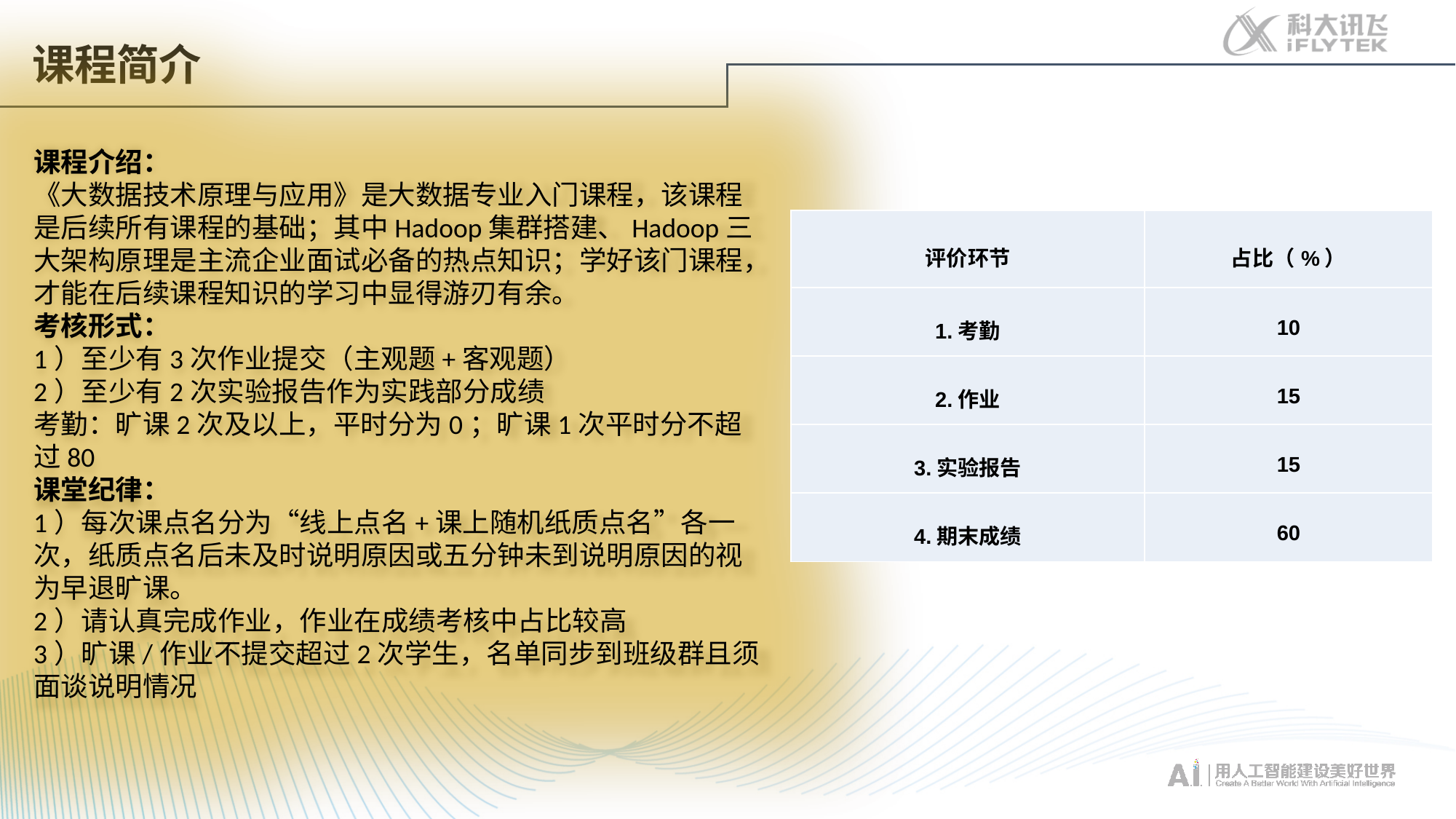

课程简介
课程介绍：
《大数据技术原理与应用》是大数据专业入门课程，该课程是后续所有课程的基础；其中Hadoop集群搭建、Hadoop三大架构原理是主流企业面试必备的热点知识；学好该门课程，才能在后续课程知识的学习中显得游刃有余。
考核形式：
1）至少有3次作业提交（主观题+客观题）
2）至少有2次实验报告作为实践部分成绩
考勤：旷课2次及以上，平时分为0；旷课1次平时分不超过80
课堂纪律：
1）每次课点名分为“线上点名+课上随机纸质点名”各一次，纸质点名后未及时说明原因或五分钟未到说明原因的视为早退旷课。
2）请认真完成作业，作业在成绩考核中占比较高
3）旷课/作业不提交超过2次学生，名单同步到班级群且须面谈说明情况
| 评价环节 | 占比（%） |
| --- | --- |
| 1.考勤 | 10 |
| 2.作业 | 15 |
| 3.实验报告 | 15 |
| 4.期末成绩 | 60 |